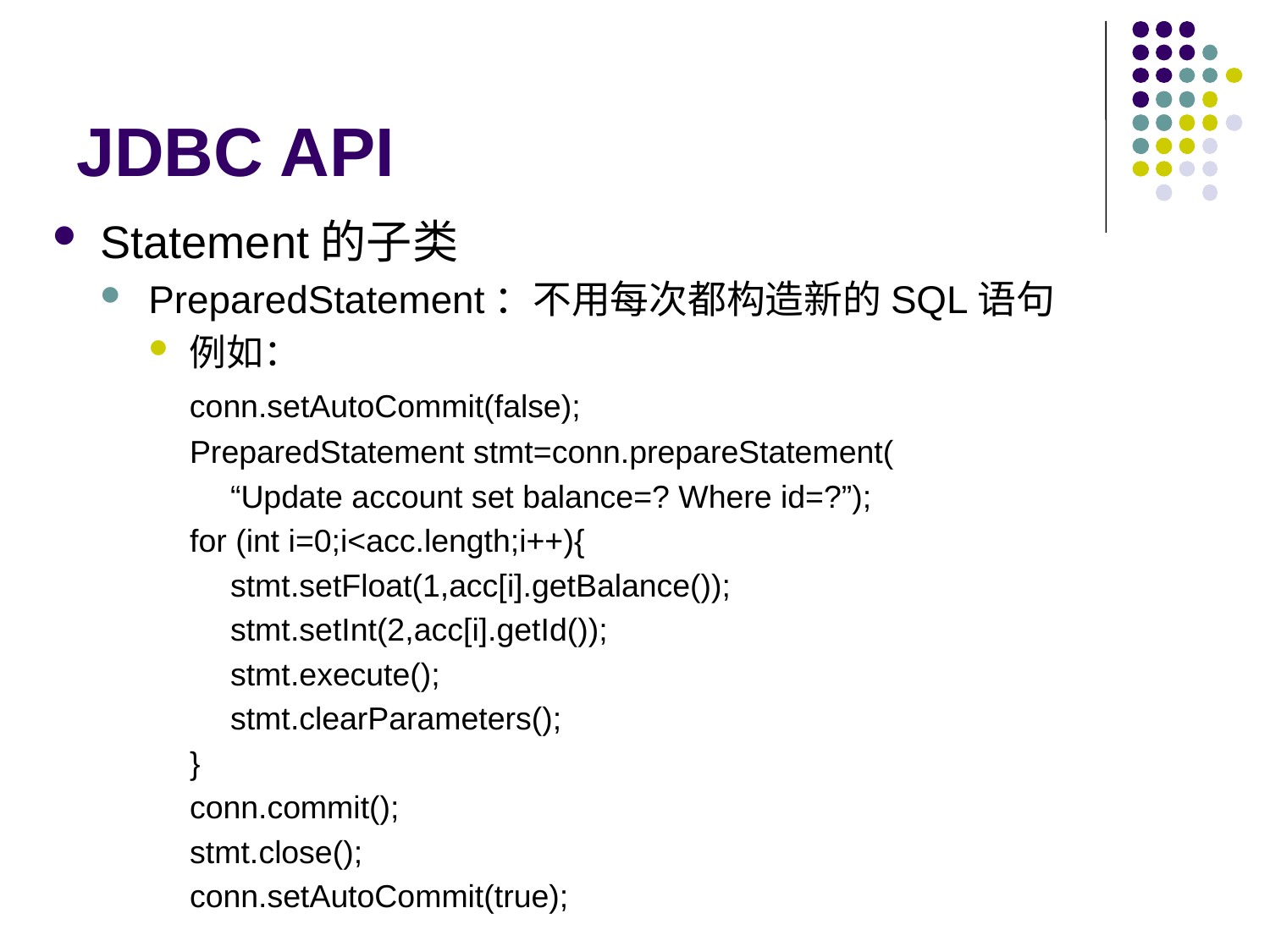

# JDBC API
Statement的子类
PreparedStatement：不用每次都构造新的SQL语句
例如：
	conn.setAutoCommit(false);
PreparedStatement stmt=conn.prepareStatement(
	“Update account set balance=? Where id=?”);
for (int i=0;i<acc.length;i++){
	stmt.setFloat(1,acc[i].getBalance());
	stmt.setInt(2,acc[i].getId());
	stmt.execute();
	stmt.clearParameters();
}
conn.commit();
stmt.close();
conn.setAutoCommit(true);